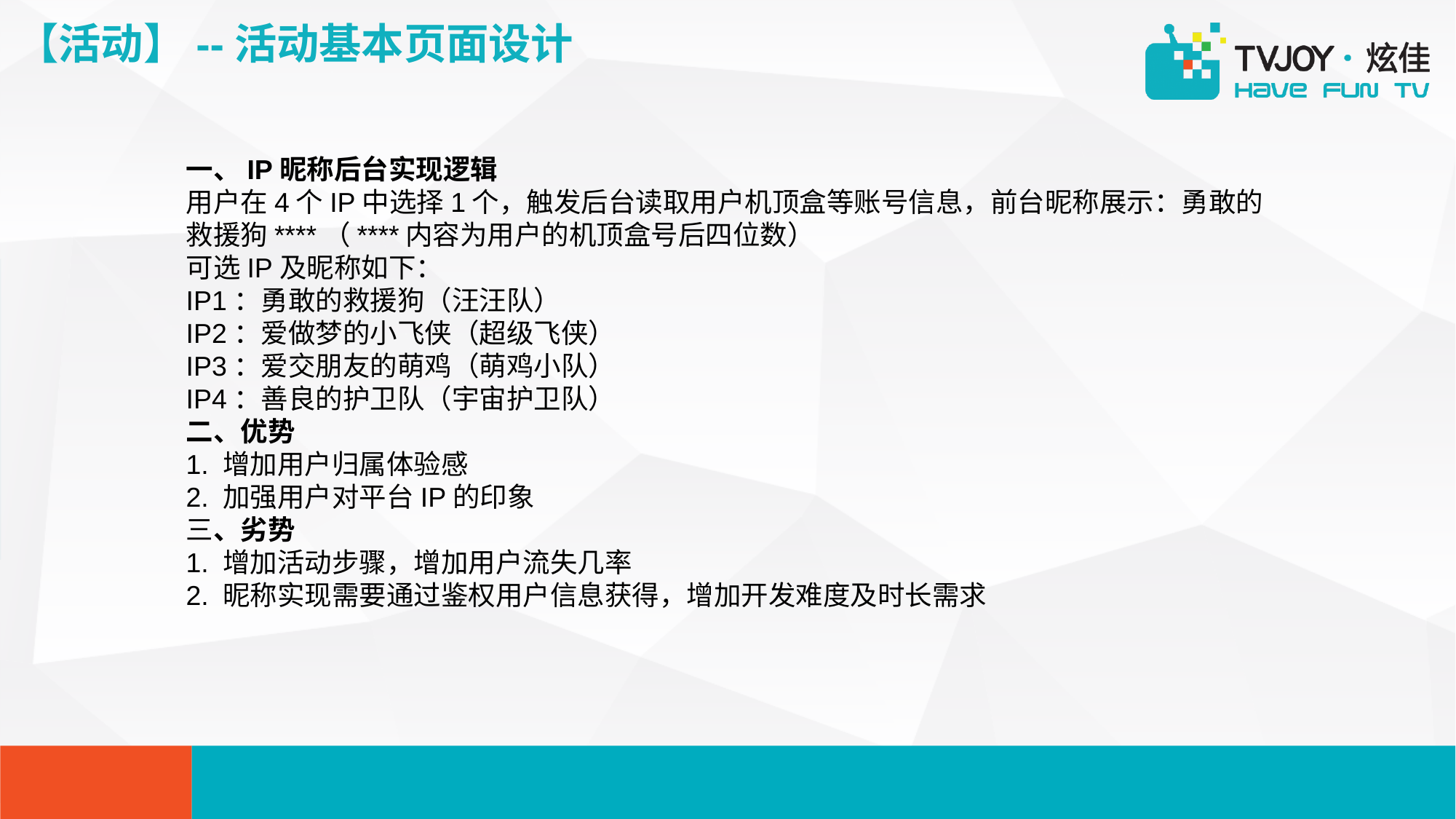

【活动】--活动基本页面设计
一、IP昵称后台实现逻辑
用户在4个IP中选择1个，触发后台读取用户机顶盒等账号信息，前台昵称展示：勇敢的救援狗****（****内容为用户的机顶盒号后四位数）
可选IP及昵称如下：
IP1：勇敢的救援狗（汪汪队）
IP2：爱做梦的小飞侠（超级飞侠）
IP3：爱交朋友的萌鸡（萌鸡小队）
IP4：善良的护卫队（宇宙护卫队）
二、优势
1. 增加用户归属体验感
2. 加强用户对平台IP的印象
三、劣势
1. 增加活动步骤，增加用户流失几率
2. 昵称实现需要通过鉴权用户信息获得，增加开发难度及时长需求